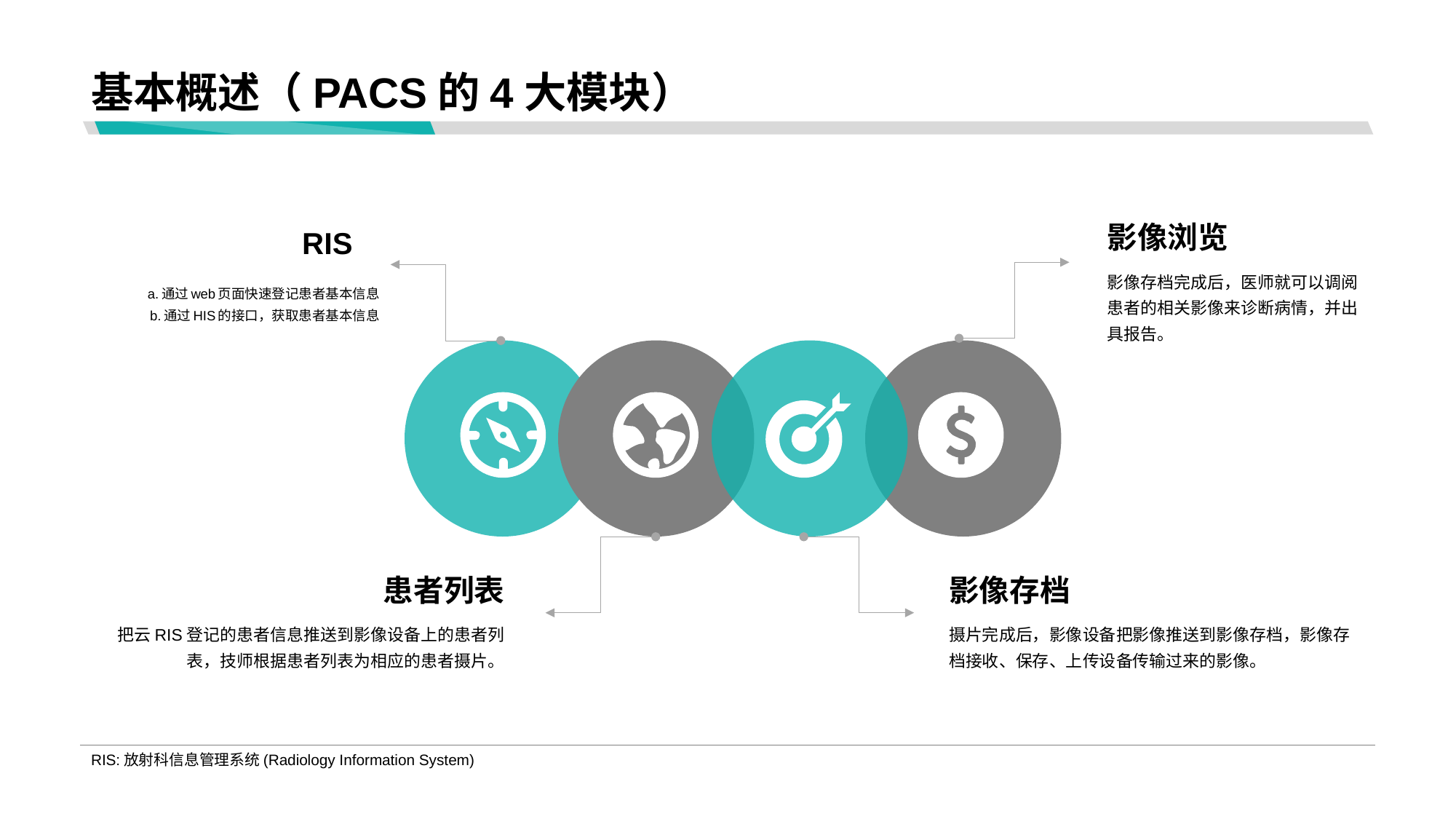

# 基本概述（PACS的4大模块）
影像浏览
RIS
影像存档完成后，医师就可以调阅患者的相关影像来诊断病情，并出具报告。
a.通过web页面快速登记患者基本信息
b.通过HIS的接口，获取患者基本信息

患者列表
影像存档
把云RIS登记的患者信息推送到影像设备上的患者列表，技师根据患者列表为相应的患者摄片。
摄片完成后，影像设备把影像推送到影像存档，影像存档接收、保存、上传设备传输过来的影像。
RIS:放射科信息管理系统(Radiology Information System)
7